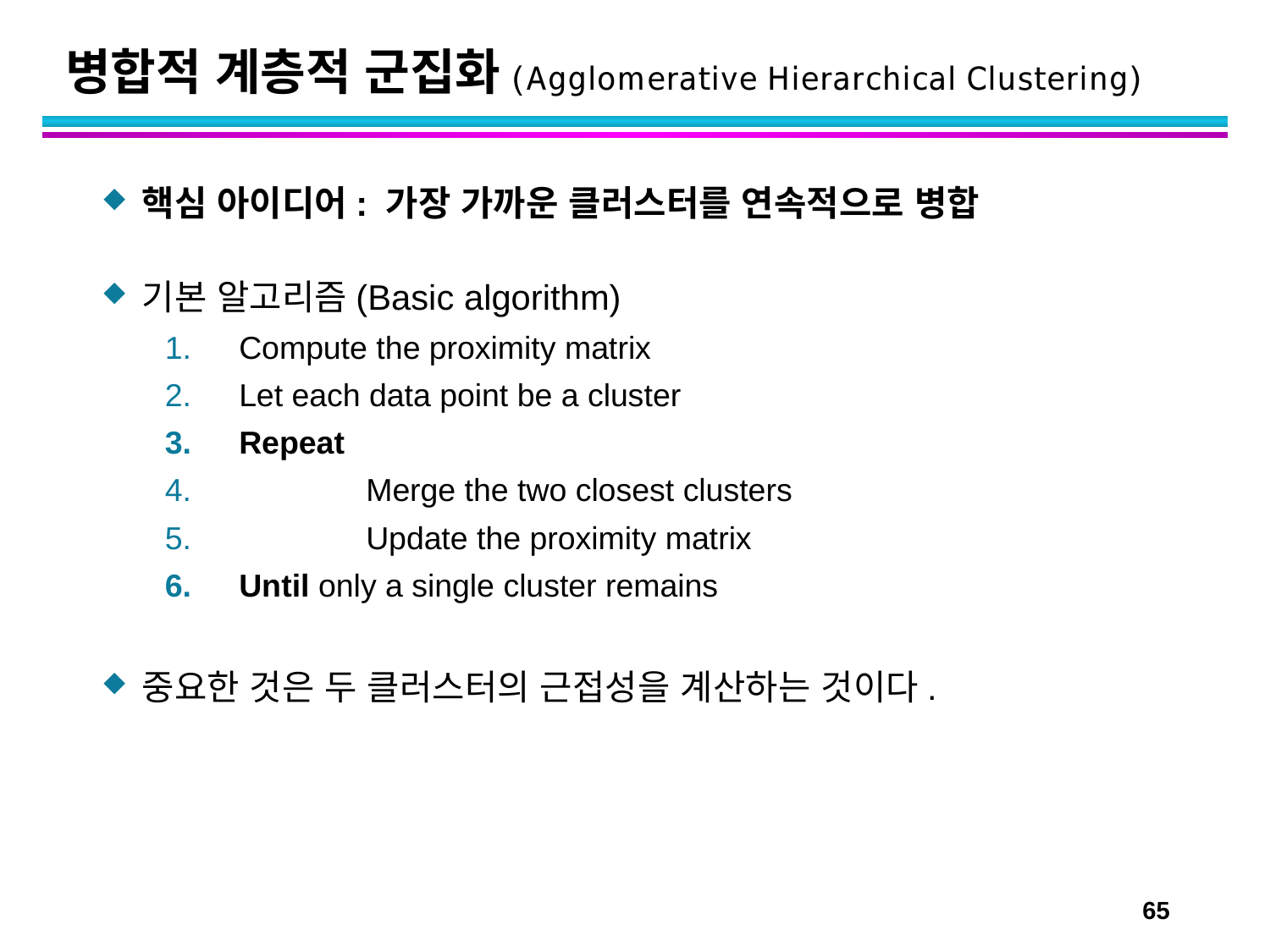

# 병합적 계층적 군집화(Agglomerative Hierarchical Clustering)
핵심 아이디어: 가장 가까운 클러스터를 연속적으로 병합

기본 알고리즘(Basic algorithm)
Compute the proximity matrix
Let each data point be a cluster
Repeat
	Merge the two closest clusters
	Update the proximity matrix
Until only a single cluster remains

중요한 것은 두 클러스터의 근접성을 계산하는 것이다.